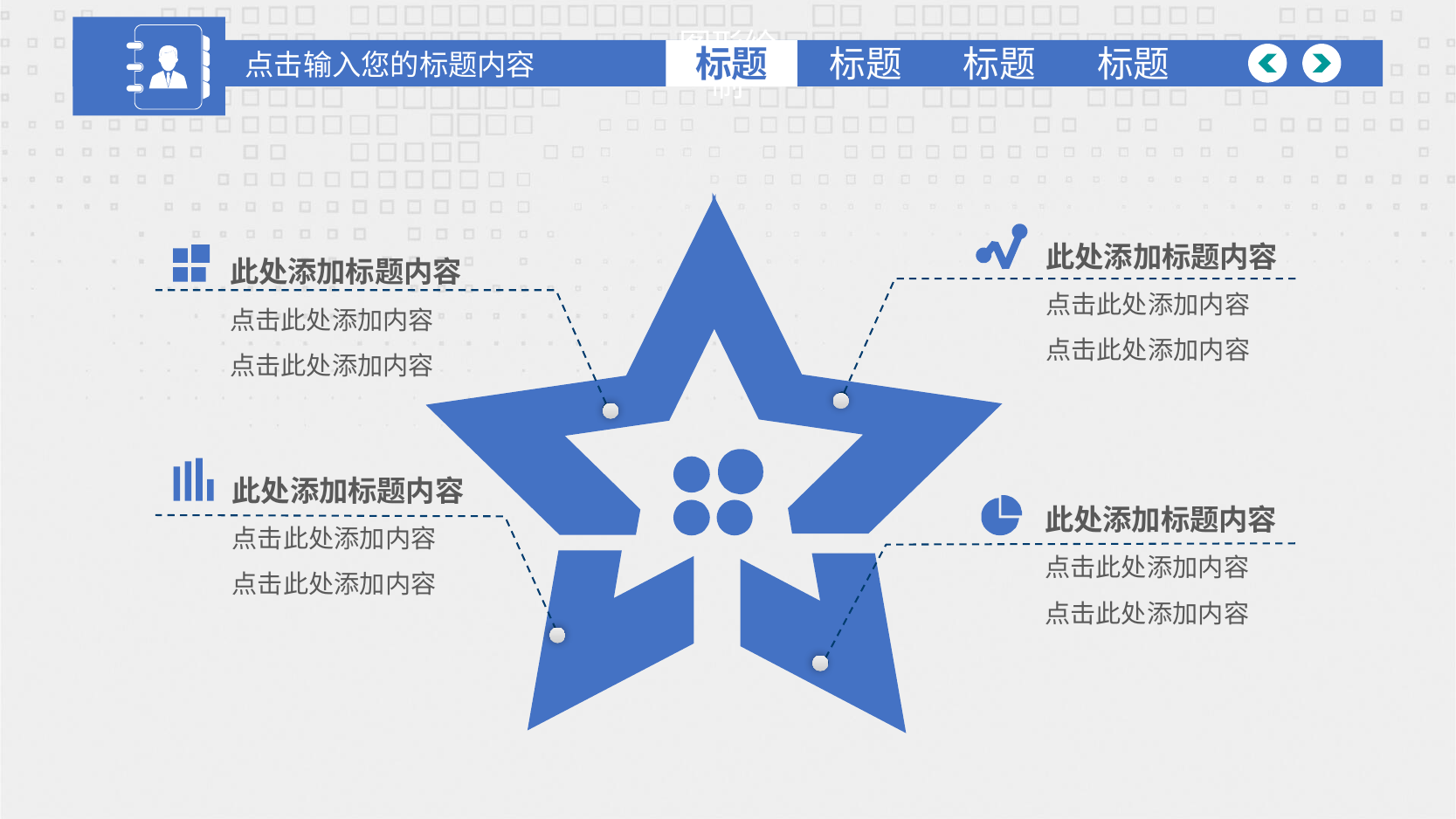

点击输入您的标题内容

图形绘制
标题
标题
标题
标题

此处添加标题内容
点击此处添加内容
点击此处添加内容

此处添加标题内容
点击此处添加内容
点击此处添加内容

此处添加标题内容
点击此处添加内容
点击此处添加内容

此处添加标题内容
点击此处添加内容
点击此处添加内容